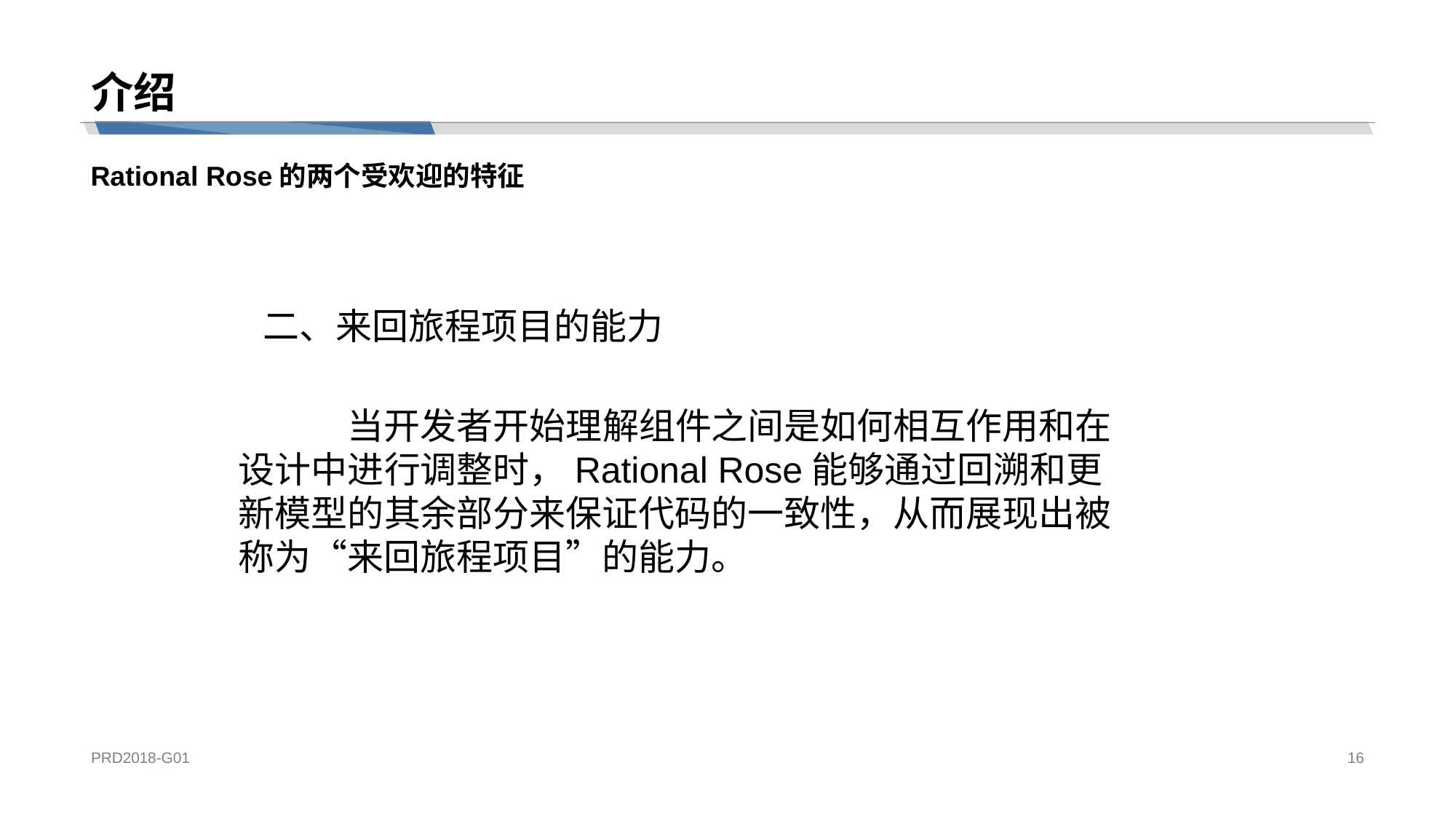

# 介绍
Rational Rose的两个受欢迎的特征
	二、来回旅程项目的能力
	当开发者开始理解组件之间是如何相互作用和在设计中进行调整时，Rational Rose能够通过回溯和更新模型的其余部分来保证代码的一致性，从而展现出被称为“来回旅程项目”的能力。
PRD2018-G01
16